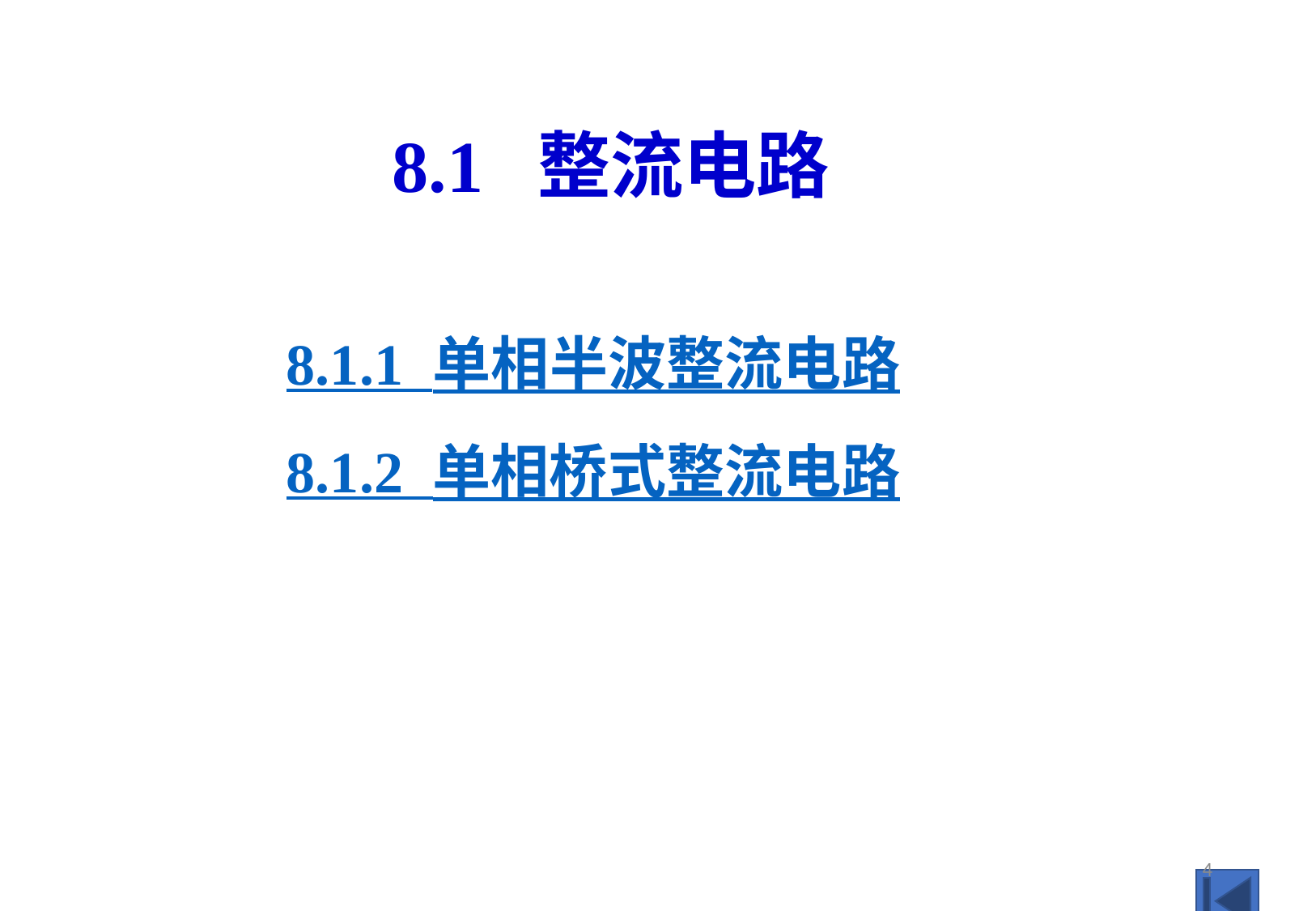

8.1  整流电路
8.1.1  单相半波整流电路
8.1.2  单相桥式整流电路

4